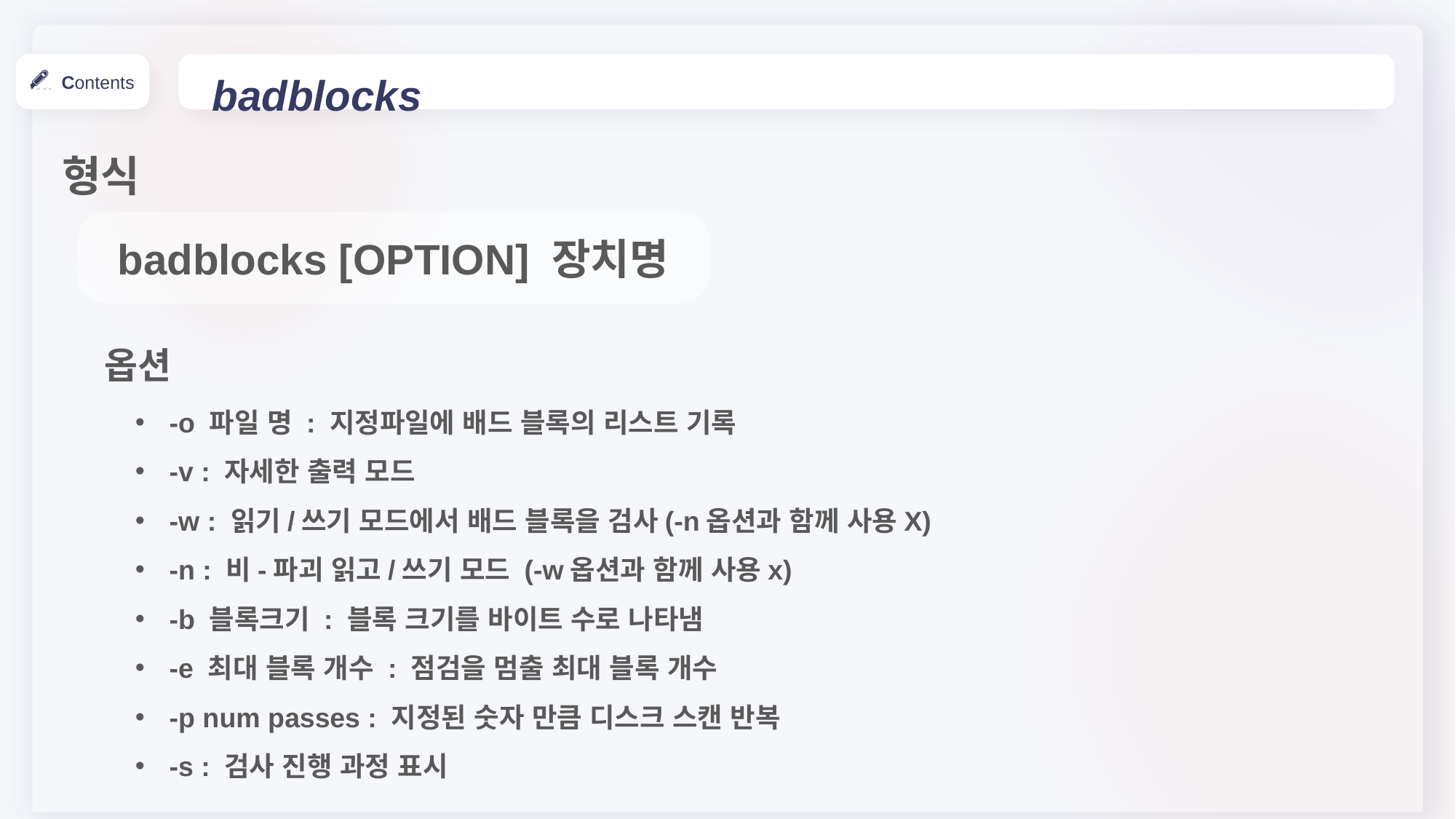

badblocks
Contents

형식
badblocks [OPTION] 장치명
옵션
-o 파일 명 : 지정파일에 배드 블록의 리스트 기록
-v : 자세한 출력 모드
-w : 읽기/쓰기 모드에서 배드 블록을 검사(-n옵션과 함께 사용X)
-n : 비-파괴 읽고/쓰기 모드 (-w옵션과 함께 사용x)
-b 블록크기 : 블록 크기를 바이트 수로 나타냄
-e 최대 블록 개수 : 점검을 멈출 최대 블록 개수
-p num passes : 지정된 숫자 만큼 디스크 스캔 반복
-s : 검사 진행 과정 표시